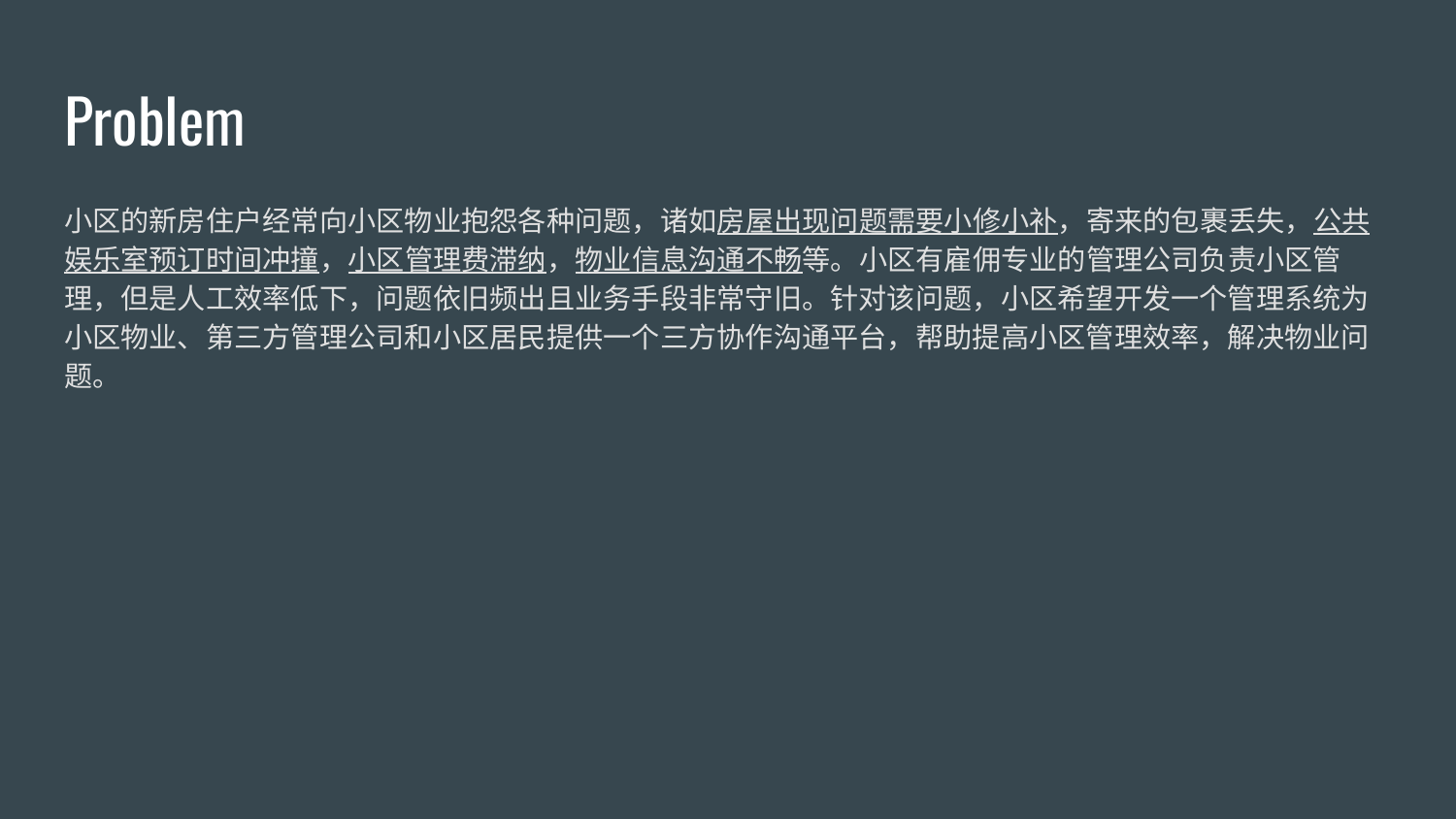

# Problem
小区的新房住户经常向小区物业抱怨各种问题，诸如房屋出现问题需要小修小补，寄来的包裹丢失，公共娱乐室预订时间冲撞，小区管理费滞纳，物业信息沟通不畅等。小区有雇佣专业的管理公司负责小区管理，但是人工效率低下，问题依旧频出且业务手段非常守旧。针对该问题，小区希望开发一个管理系统为小区物业、第三方管理公司和小区居民提供一个三方协作沟通平台，帮助提高小区管理效率，解决物业问题。